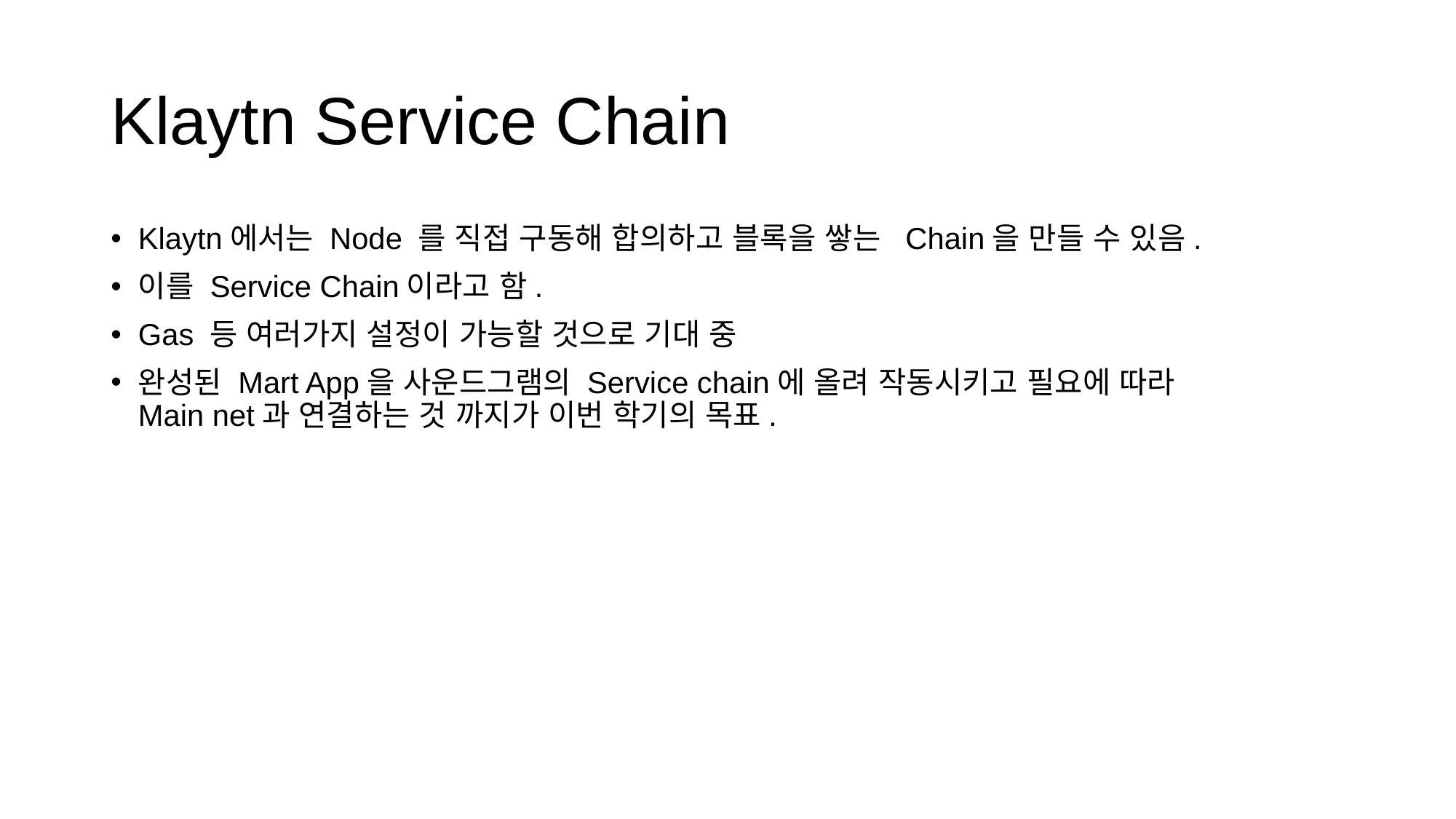

# Klaytn Service Chain
Klaytn에서는 Node 를 직접 구동해 합의하고 블록을 쌓는  Chain을 만들 수 있음.
이를 Service Chain이라고 함.
Gas 등 여러가지 설정이 가능할 것으로 기대 중
완성된 Mart App을 사운드그램의 Service chain에 올려 작동시키고 필요에 따라
Main net과 연결하는 것 까지가 이번 학기의 목표.